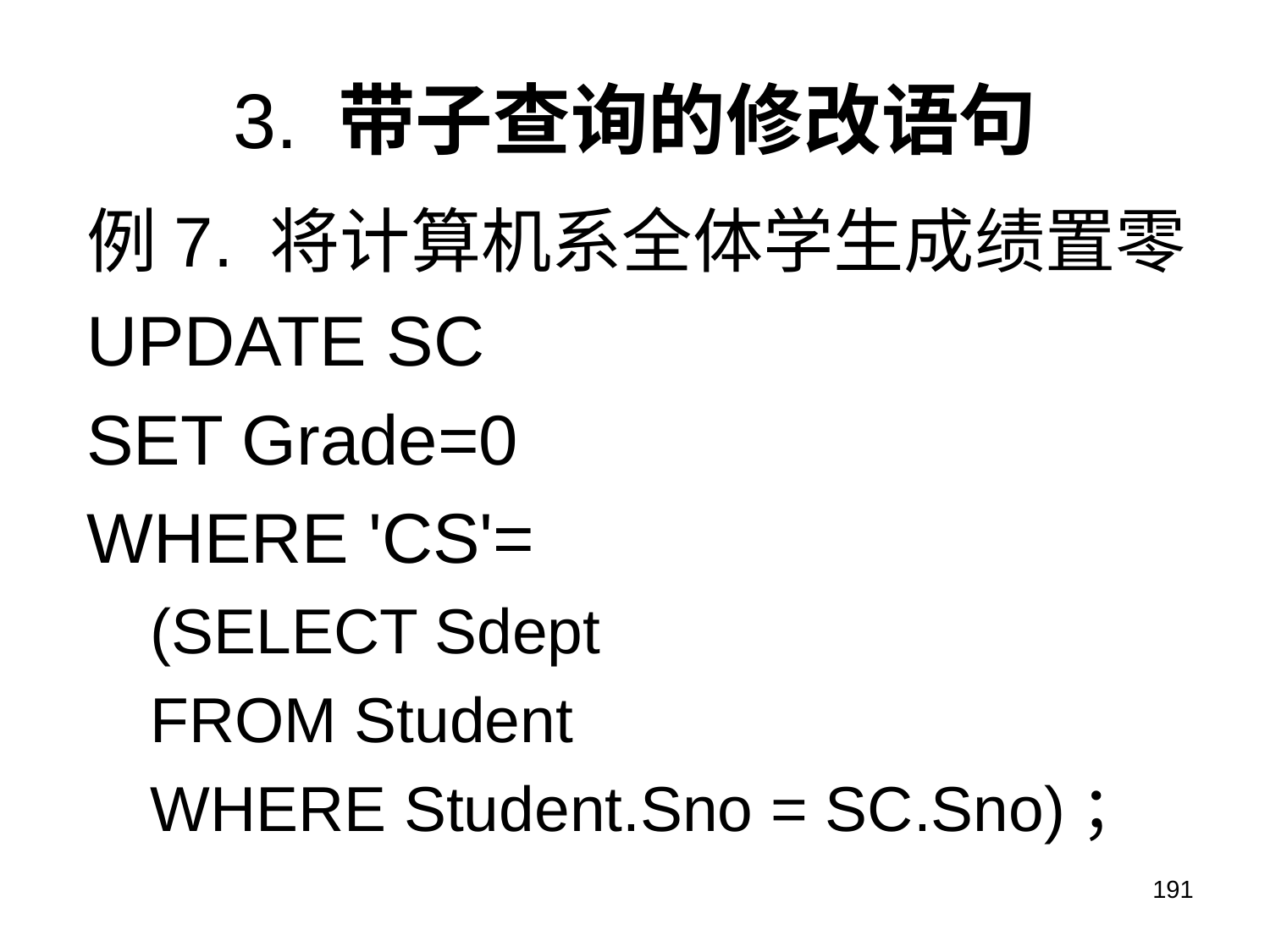

# 3. 带子查询的修改语句
例7. 将计算机系全体学生成绩置零
UPDATE SC
SET Grade=0
WHERE 'CS'=
(SELECT Sdept
FROM Student
WHERE Student.Sno = SC.Sno)；
191